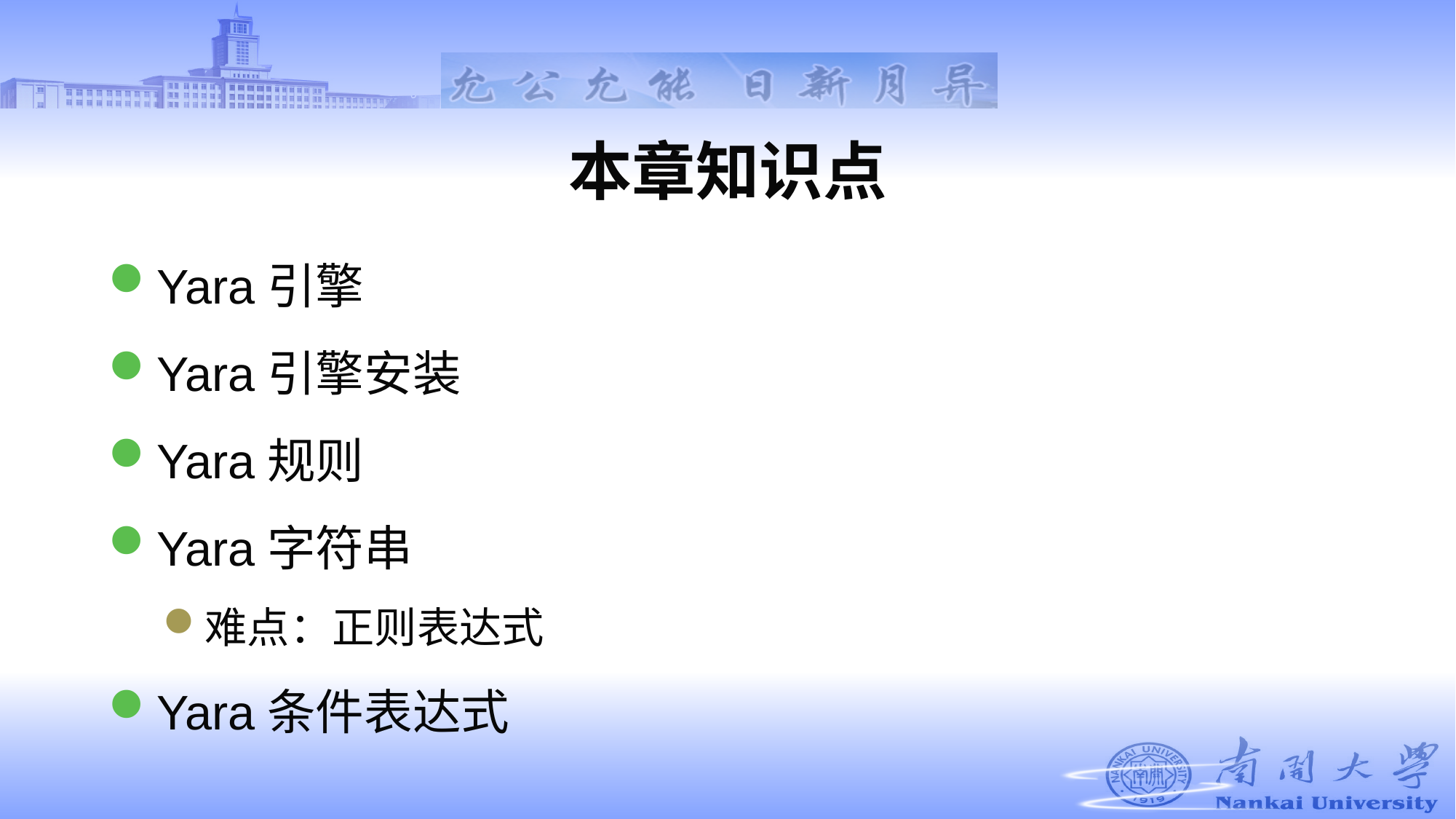

# 本章知识点
Yara引擎
Yara引擎安装
Yara规则
Yara字符串
难点：正则表达式
Yara条件表达式